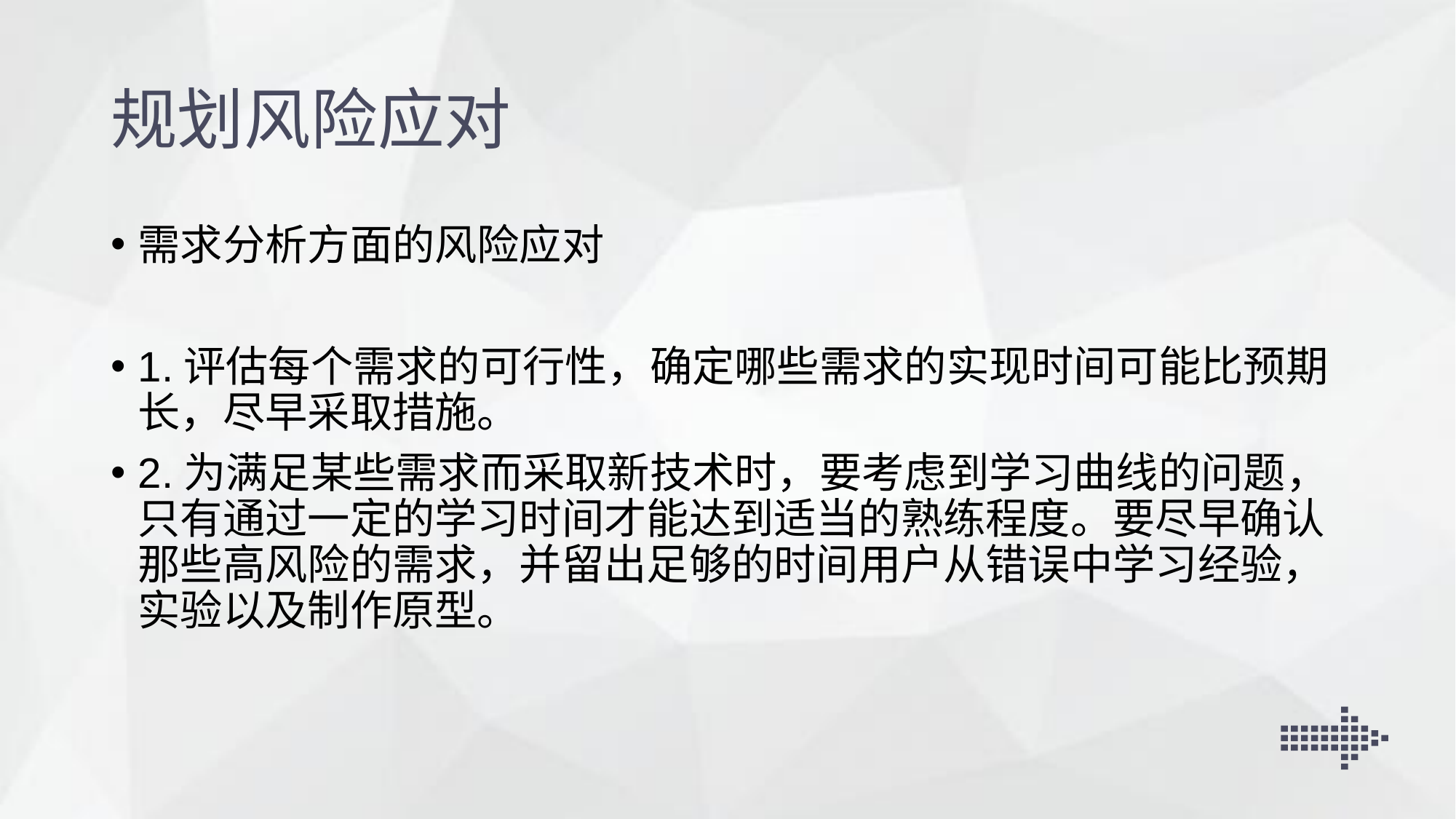

规划风险应对
需求分析方面的风险应对

1.评估每个需求的可行性，确定哪些需求的实现时间可能比预期长，尽早采取措施。
2.为满足某些需求而采取新技术时，要考虑到学习曲线的问题，只有通过一定的学习时间才能达到适当的熟练程度。要尽早确认那些高风险的需求，并留出足够的时间用户从错误中学习经验，实验以及制作原型。